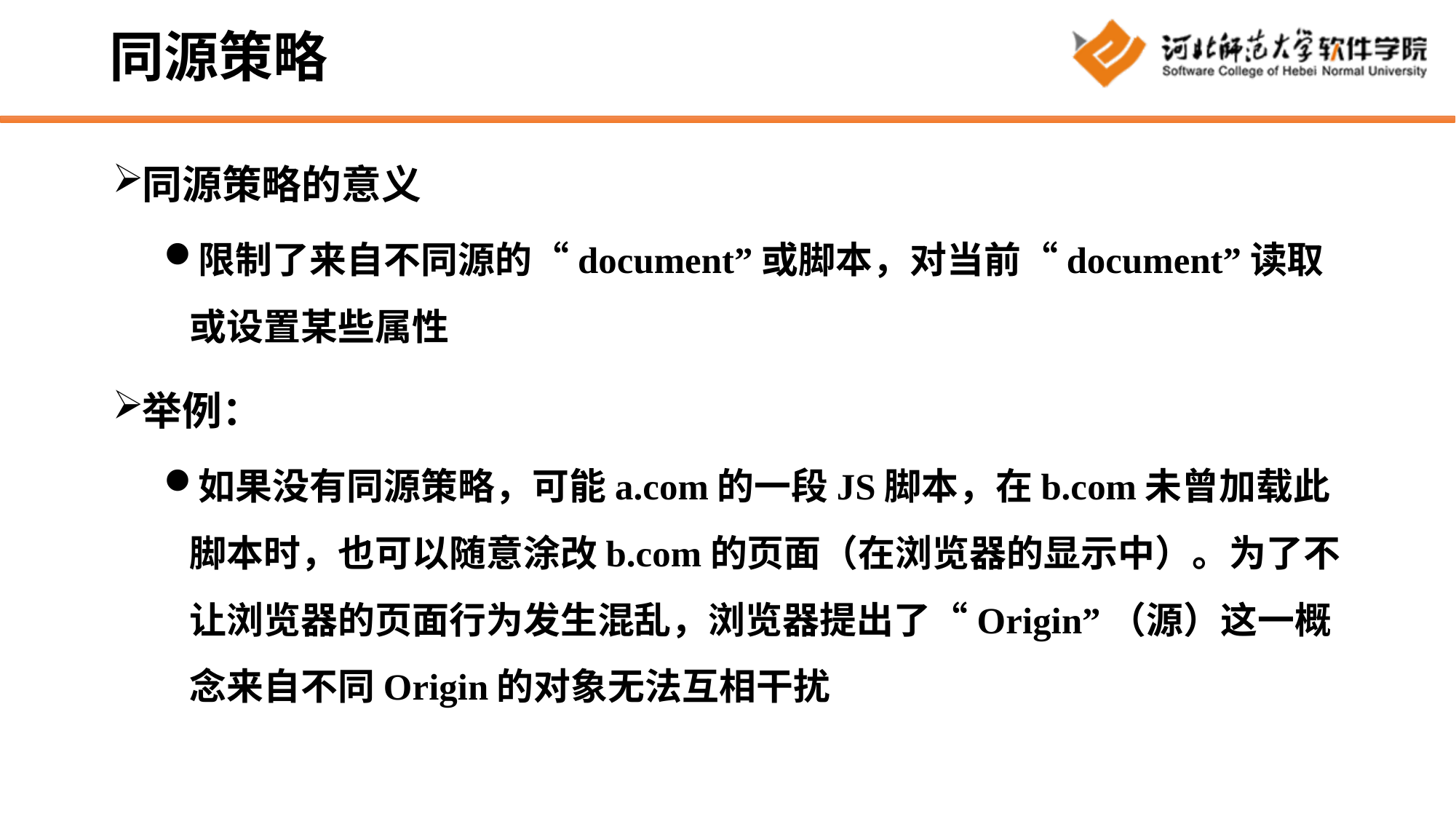

# 同源策略
同源策略的意义
限制了来自不同源的“document”或脚本，对当前“document”读取或设置某些属性
举例：
如果没有同源策略，可能a.com的一段JS脚本，在b.com未曾加载此脚本时，也可以随意涂改b.com的页面（在浏览器的显示中）。为了不让浏览器的页面行为发生混乱，浏览器提出了“Origin”（源）这一概念来自不同Origin的对象无法互相干扰